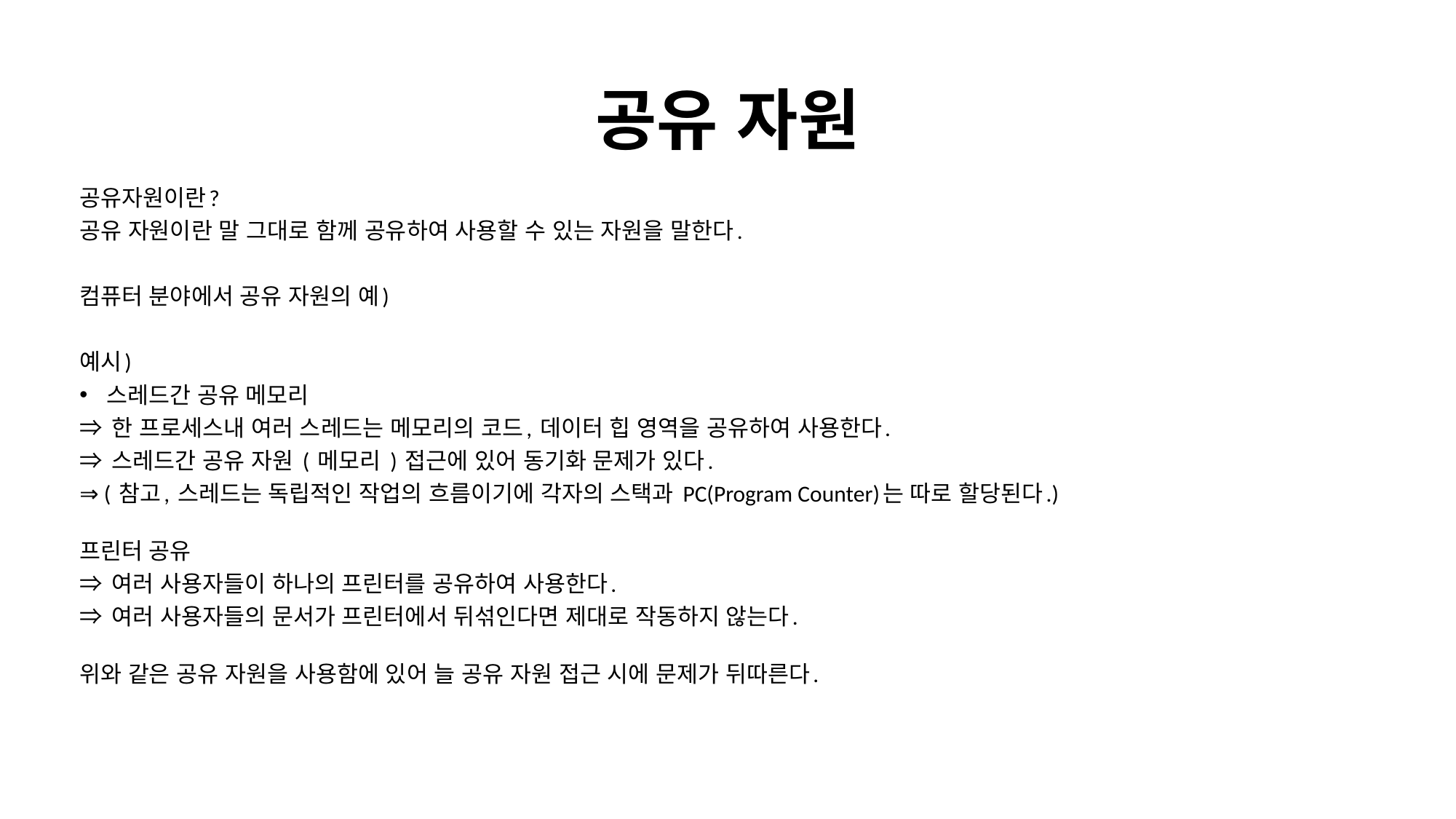

# 공유 자원
공유자원이란?
공유 자원이란 말 그대로 함께 공유하여 사용할 수 있는 자원을 말한다.

컴퓨터 분야에서 공유 자원의 예)

예시)
스레드간 공유 메모리
⇒ 한 프로세스내 여러 스레드는 메모리의 코드, 데이터 힙 영역을 공유하여 사용한다.
⇒ 스레드간 공유 자원 ( 메모리 ) 접근에 있어 동기화 문제가 있다.
⇒ ( 참고, 스레드는 독립적인 작업의 흐름이기에 각자의 스택과 PC(Program Counter)는 따로 할당된다.)
프린터 공유
⇒ 여러 사용자들이 하나의 프린터를 공유하여 사용한다.
⇒ 여러 사용자들의 문서가 프린터에서 뒤섞인다면 제대로 작동하지 않는다.
위와 같은 공유 자원을 사용함에 있어 늘 공유 자원 접근 시에 문제가 뒤따른다.